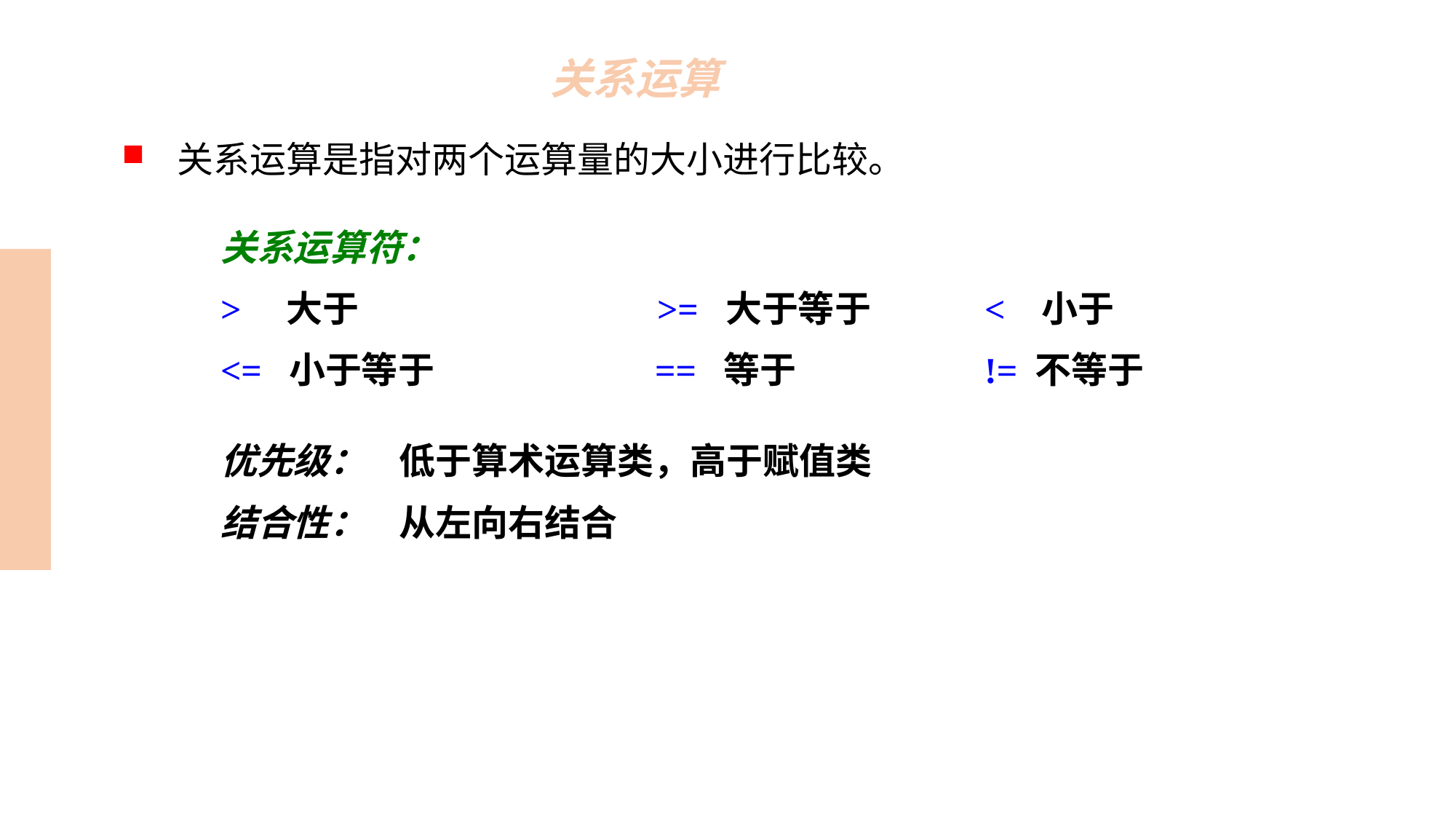

# 关系运算
 关系运算是指对两个运算量的大小进行比较。
关系运算符：
>    大于			>=  大于等于		<   小于
<=  小于等于		            ==  等于		!= 不等于
优先级：    低于算术运算类，高于赋值类
结合性：    从左向右结合